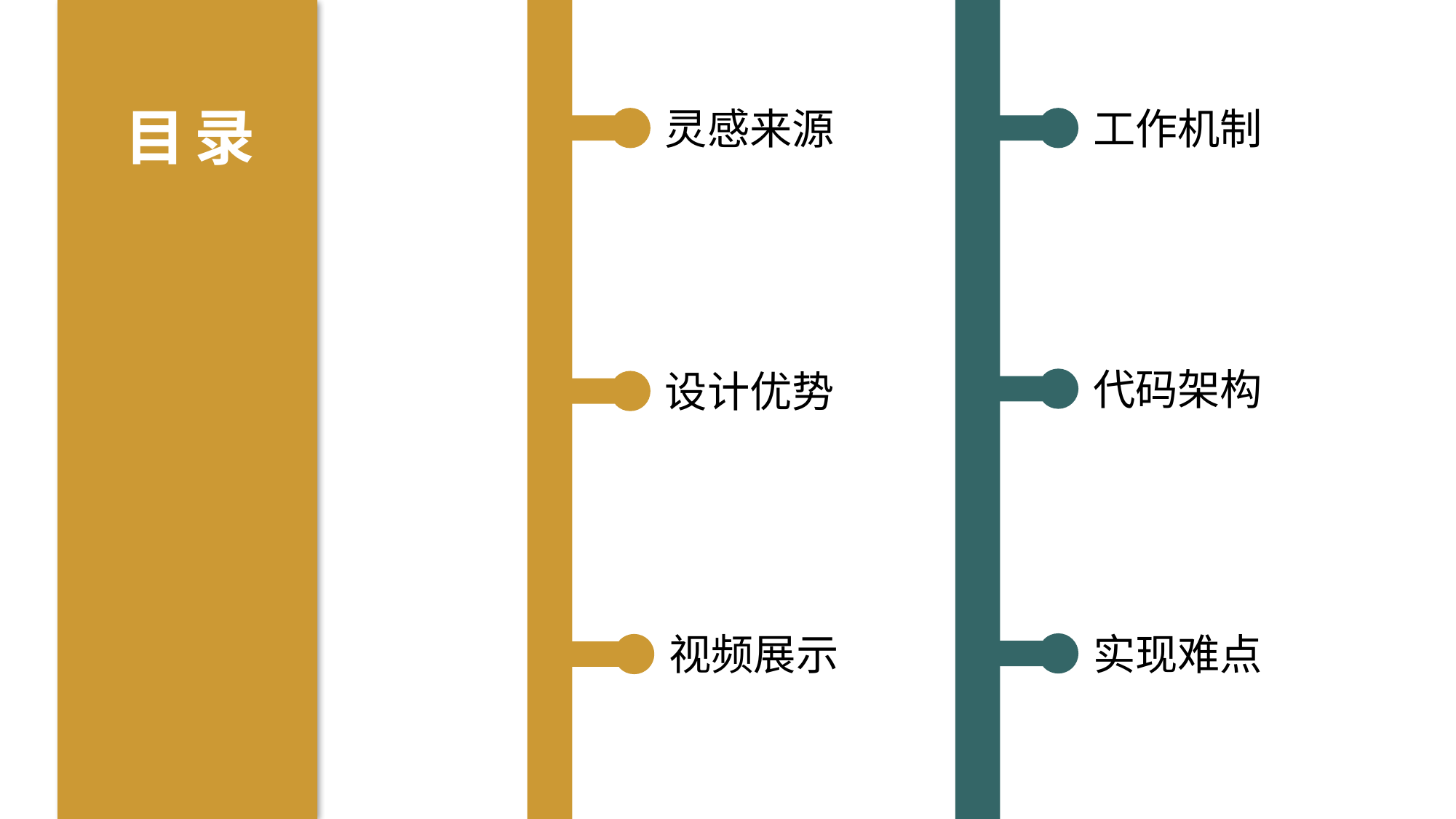

灵感来源

设计优势

视频展示

工作机制

代码架构

目录
实现难点